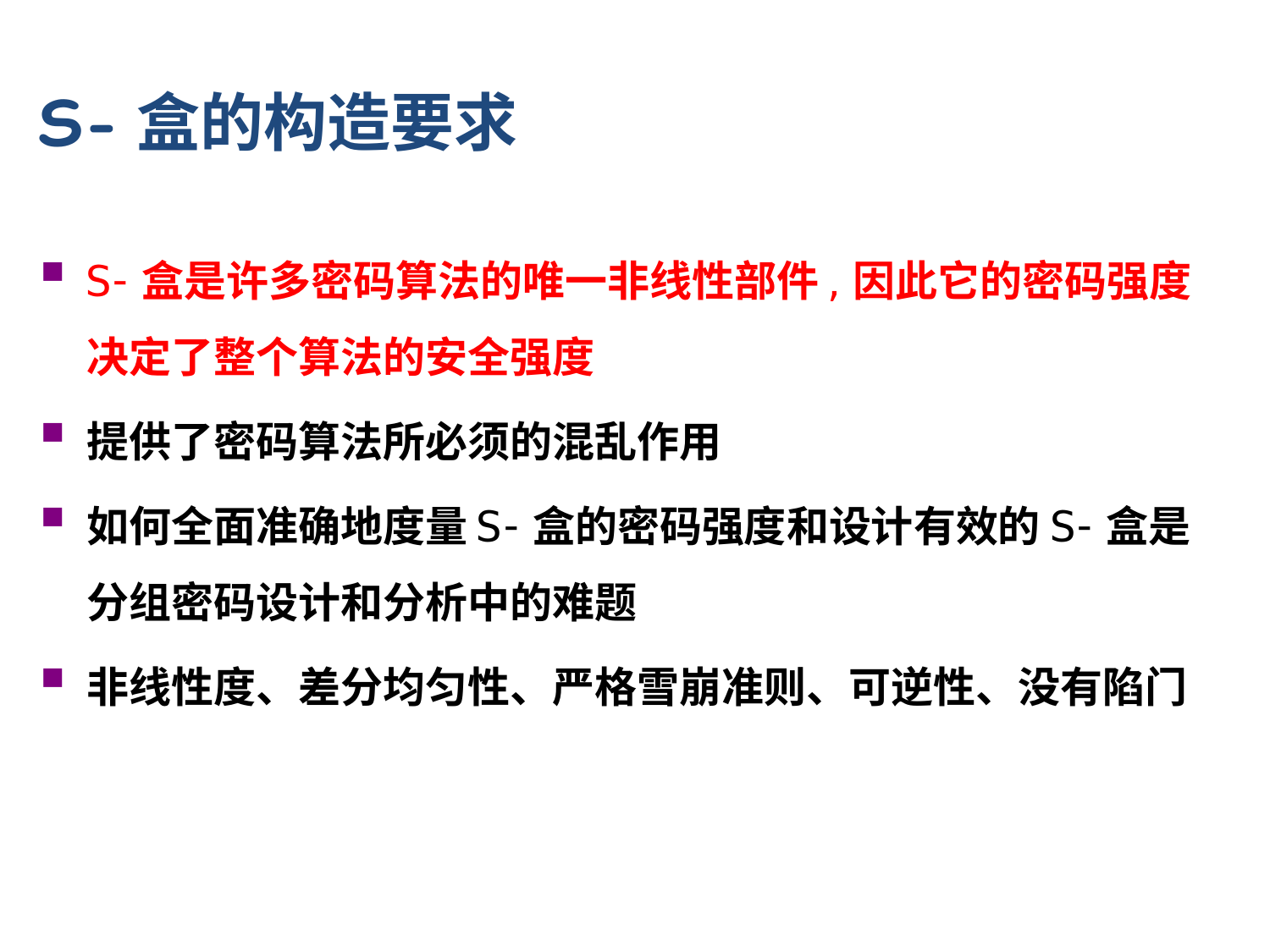

S-盒的构造要求
S-盒是许多密码算法的唯一非线性部件,因此它的密码强度决定了整个算法的安全强度
提供了密码算法所必须的混乱作用
如何全面准确地度量S-盒的密码强度和设计有效的S-盒是分组密码设计和分析中的难题
非线性度、差分均匀性、严格雪崩准则、可逆性、没有陷门